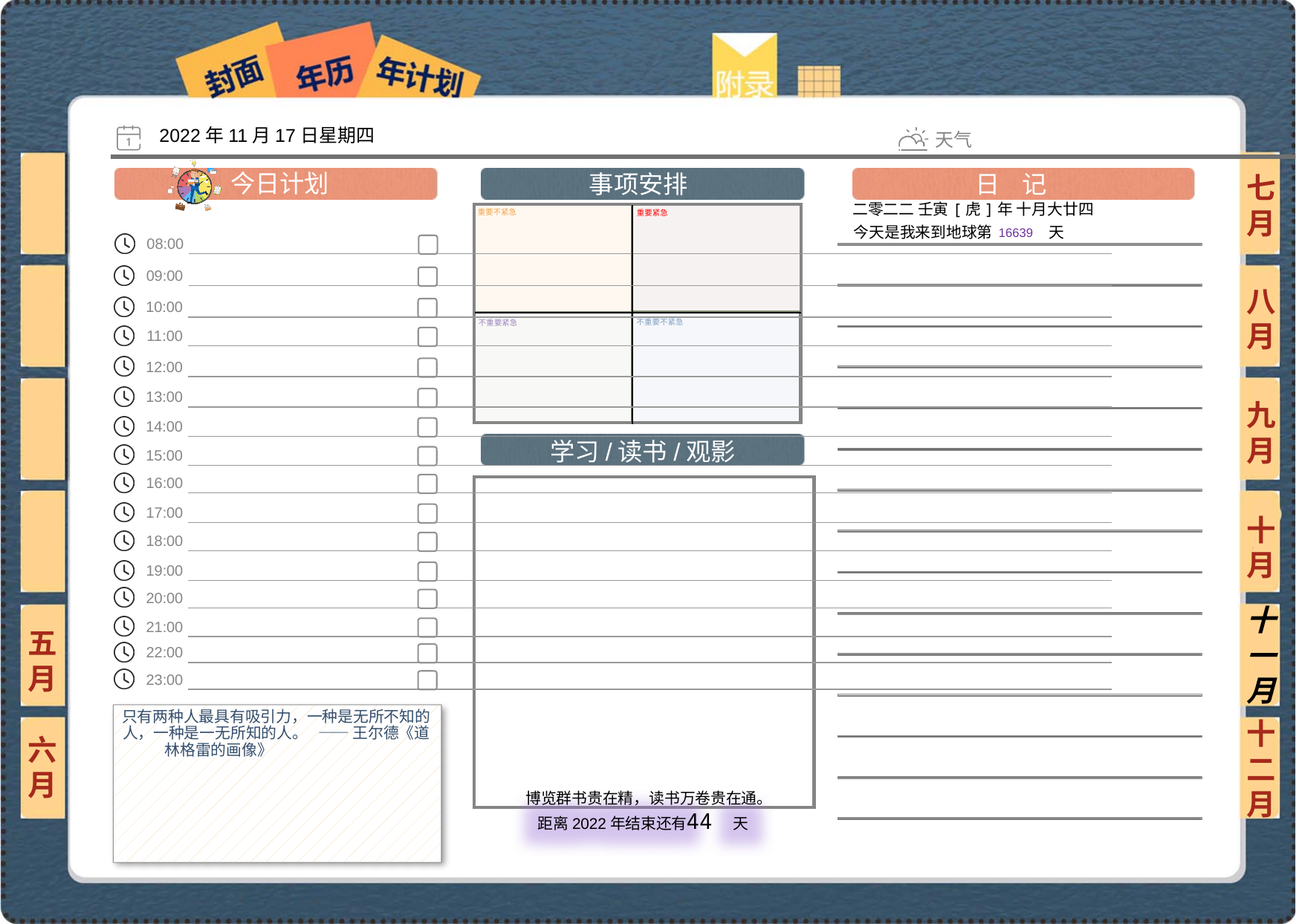

2022年11月17日星期四
七月
二零二二 壬寅[虎]年 十月大廿四
16639
八月
九月
十月
十一月
五月
只有两种人最具有吸引力，一种是无所不知的人，一种是一无所知的人。   —— 王尔德《道林格雷的画像》

六月
十二月
44
 博览群书贵在精，读书万卷贵在通。